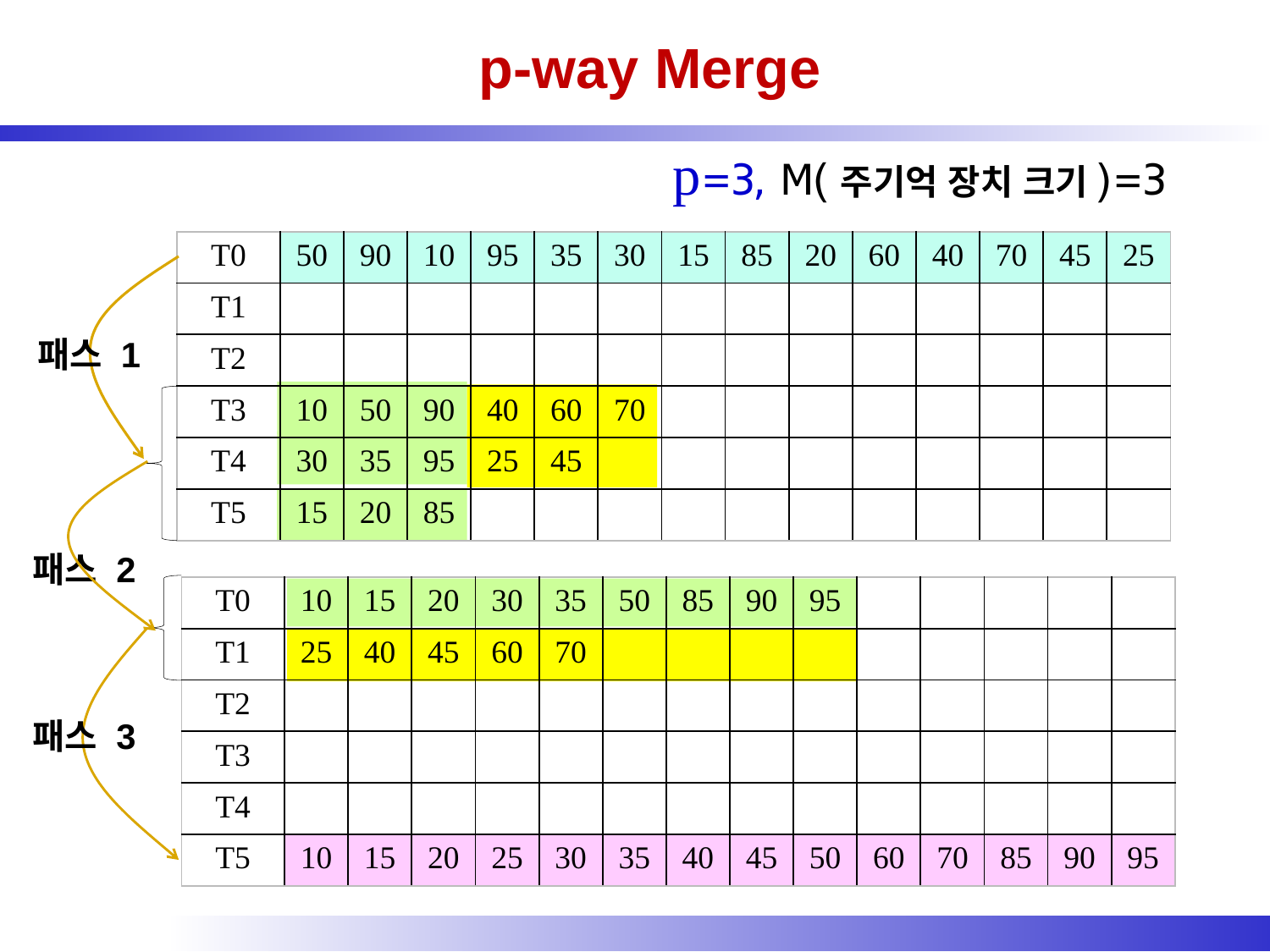

# p-way Merge
p=3, M(주기억 장치 크기)=3
| T0 | 50 | 90 | 10 | 95 | 35 | 30 | 15 | 85 | 20 | 60 | 40 | 70 | 45 | 25 |
| --- | --- | --- | --- | --- | --- | --- | --- | --- | --- | --- | --- | --- | --- | --- |
| T1 |  |  |  |  |  |  |  |  |  |  |  |  |  |  |
| T2 |  |  |  |  |  |  |  |  |  |  |  |  |  |  |
| T3 | 10 | 50 | 90 | 40 | 60 | 70 |  |  |  |  |  |  |  |  |
| T4 | 30 | 35 | 95 | 25 | 45 |  |  |  |  |  |  |  |  |  |
| T5 | 15 | 20 | 85 |  |  |  |  |  |  |  |  |  |  |  |

패스 1

패스 2

| T0 | 10 | 15 | 20 | 30 | 35 | 50 | 85 | 90 | 95 |  |  |  |  |  |
| --- | --- | --- | --- | --- | --- | --- | --- | --- | --- | --- | --- | --- | --- | --- |
| T1 | 25 | 40 | 45 | 60 | 70 |  |  |  |  |  |  |  |  |  |
| T2 |  |  |  |  |  |  |  |  |  |  |  |  |  |  |
| T3 |  |  |  |  |  |  |  |  |  |  |  |  |  |  |
| T4 |  |  |  |  |  |  |  |  |  |  |  |  |  |  |
| T5 | 10 | 15 | 20 | 25 | 30 | 35 | 40 | 45 | 50 | 60 | 70 | 85 | 90 | 95 |

패스 3